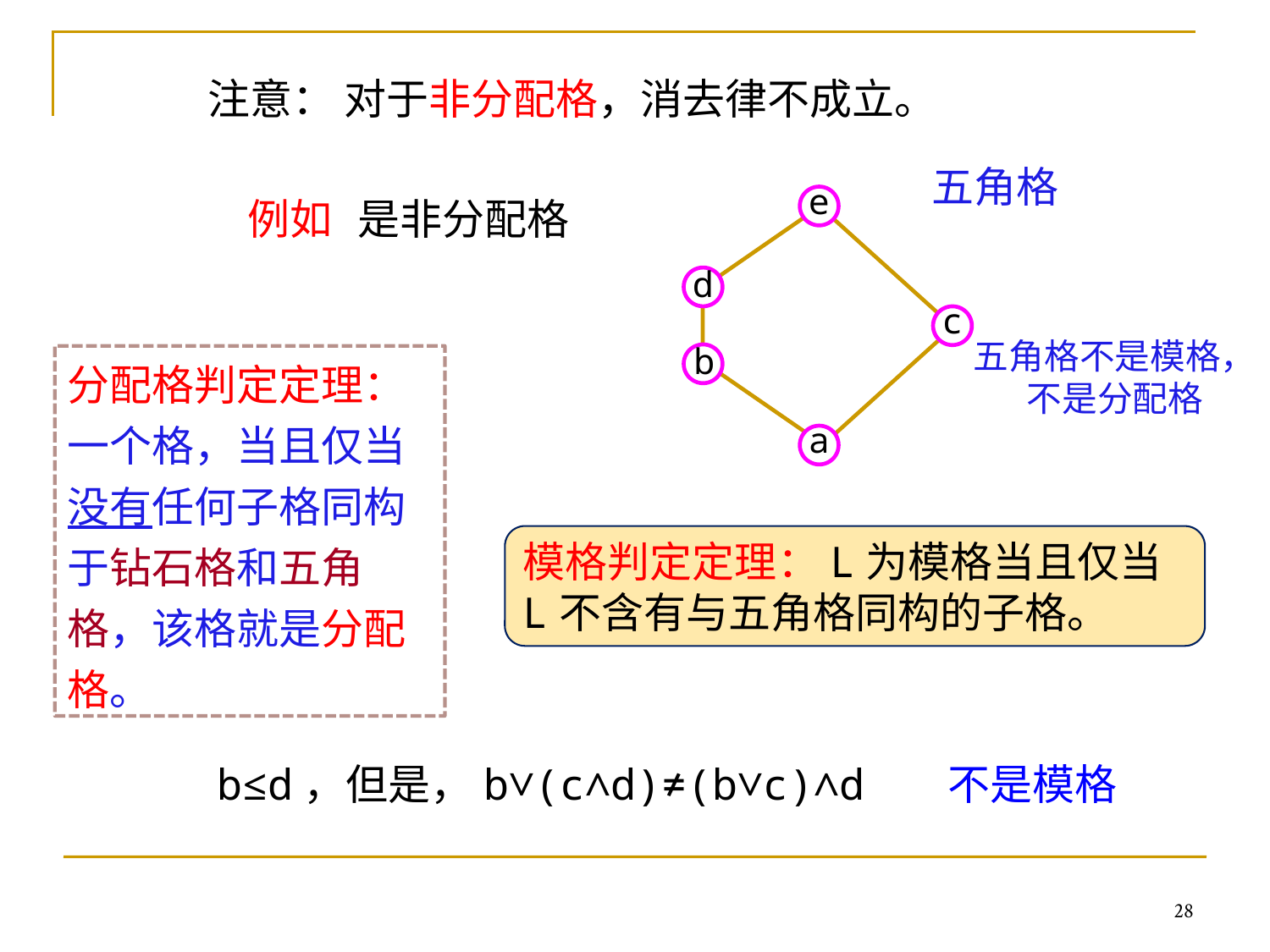

注意： 对于非分配格，消去律不成立。
五角格
例如
e

d

c

b

a
是非分配格
分配格判定定理：一个格，当且仅当没有任何子格同构于钻石格和五角格，该格就是分配格。
五角格不是模格，不是分配格
c∨d=c∨b, c∧d=c∧b，但 b≠d
模格判定定理：L为模格当且仅当L不含有与五角格同构的子格。
不满足消去律
b≤d，但是，b∨(c∧d)≠(b∨c)∧d
不是模格
28